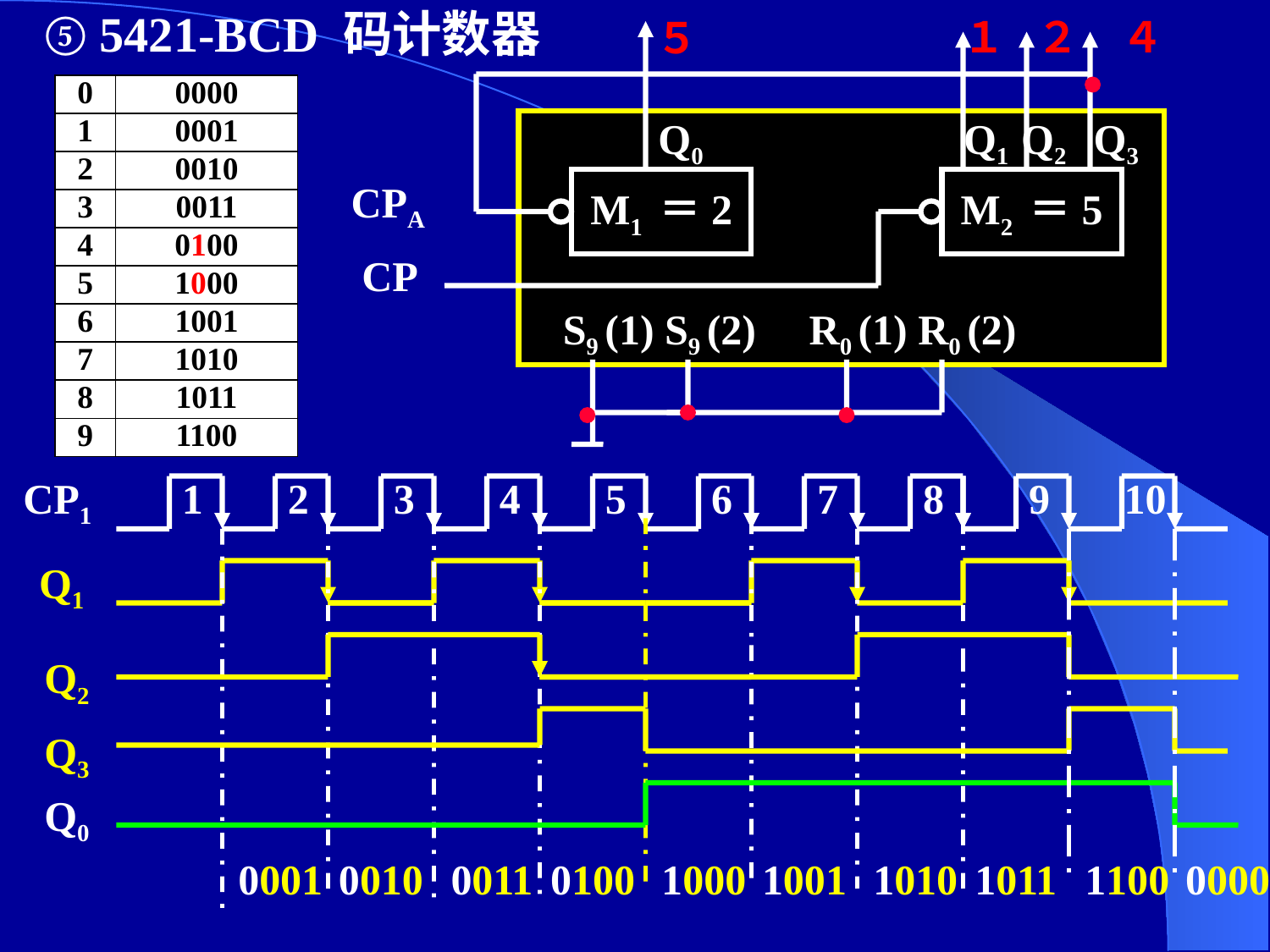

⑤ 5421-BCD 码计数器
１　２　４
５

Q0                         Q1  Q2   Q3

CPA
M1 ＝2
M2 ＝5

CP

S9 (1) S9 (2)     R0 (1) R0 (2)

| 0 | 0000 |
| --- | --- |
| 1 | 0001 |
| 2 | 0010 |
| 3 | 0011 |
| 4 | 0100 |
| 5 | 1000 |
| 6 | 1001 |
| 7 | 1010 |
| 8 | 1011 |
| 9 | 1100 |
CP1
1        2        3        4        5        6        7        8        9       10

   Q1

Q2

Q3

   Q0

0001
0010
0011
0100
1000
1001
1010
1011
1100
0000